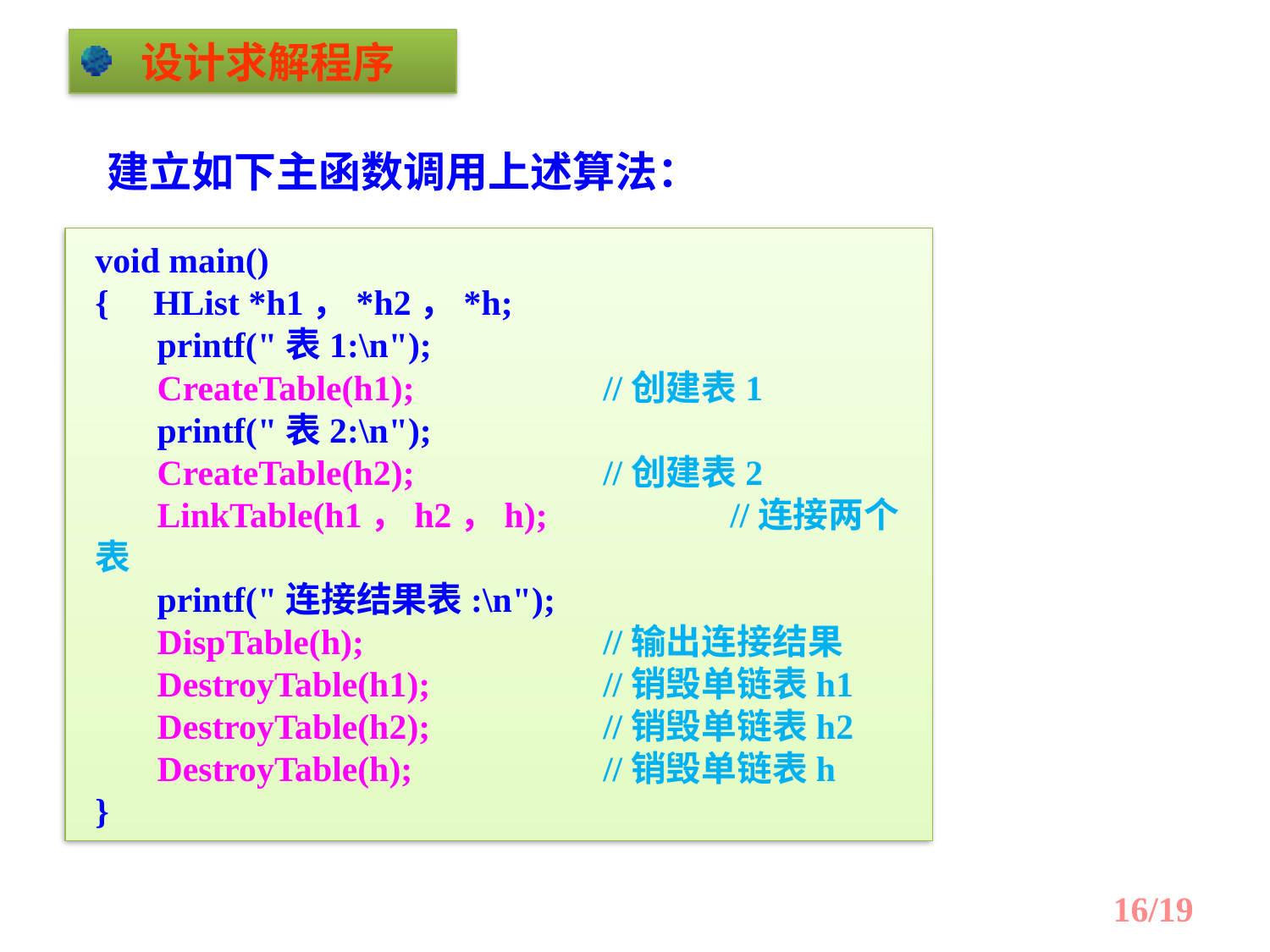

设计求解程序
建立如下主函数调用上述算法：
void main()
{     HList *h1，*h2，*h;
       printf("表1:\n");
       CreateTable(h1);		//创建表1
       printf("表2:\n");
       CreateTable(h2);		//创建表2
       LinkTable(h1，h2，h);		//连接两个表
       printf("连接结果表:\n");
       DispTable(h);		//输出连接结果
       DestroyTable(h1);		//销毁单链表h1
       DestroyTable(h2); 		//销毁单链表h2
       DestroyTable(h); 		//销毁单链表h
}
16/19